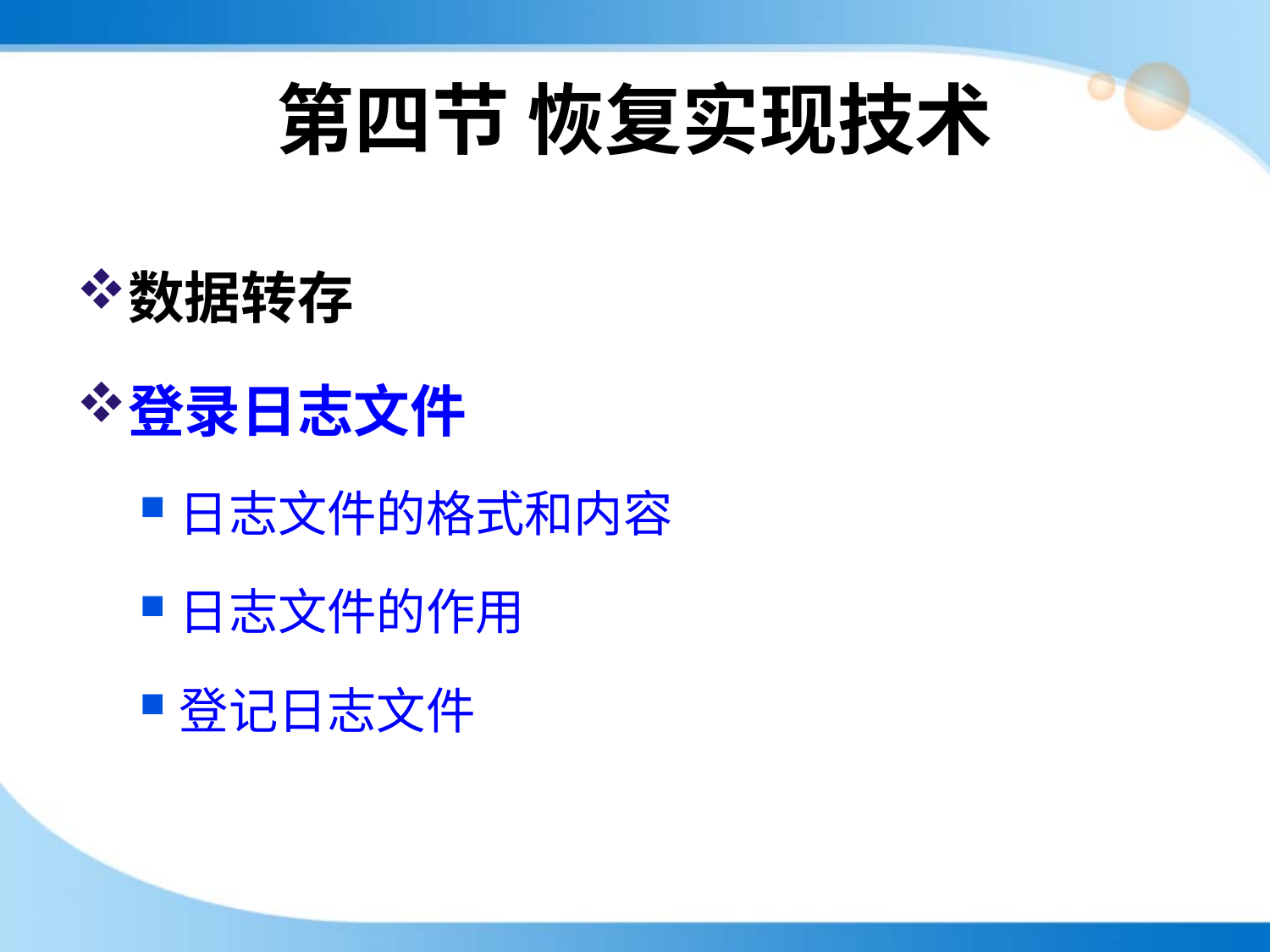

# 第四节 恢复实现技术
数据转存
登录日志文件
日志文件的格式和内容
日志文件的作用
登记日志文件